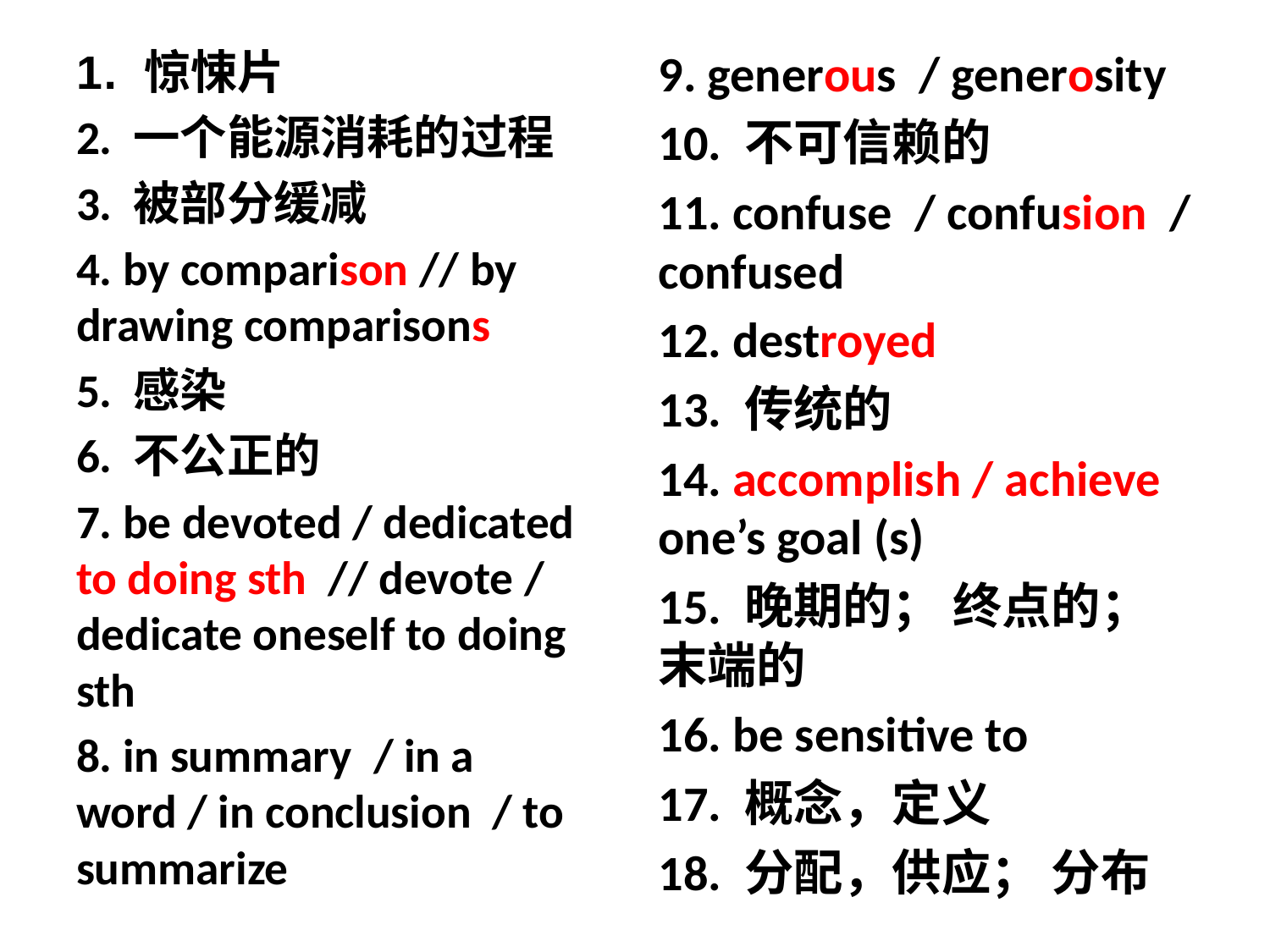

惊悚片
2. 一个能源消耗的过程
3. 被部分缓减
4. by comparison // by drawing comparisons
5. 感染
6. 不公正的
7. be devoted / dedicated to doing sth  // devote / dedicate oneself to doing sth
8. in summary  / in a word / in conclusion  / to summarize
9. generous  / generosity
10. 不可信赖的
11. confuse  / confusion  / confused
12. destroyed
13. 传统的
14. accomplish / achieve one’s goal (s)
15. 晚期的； 终点的； 末端的
16. be sensitive to
17. 概念，定义
18. 分配，供应； 分布
#